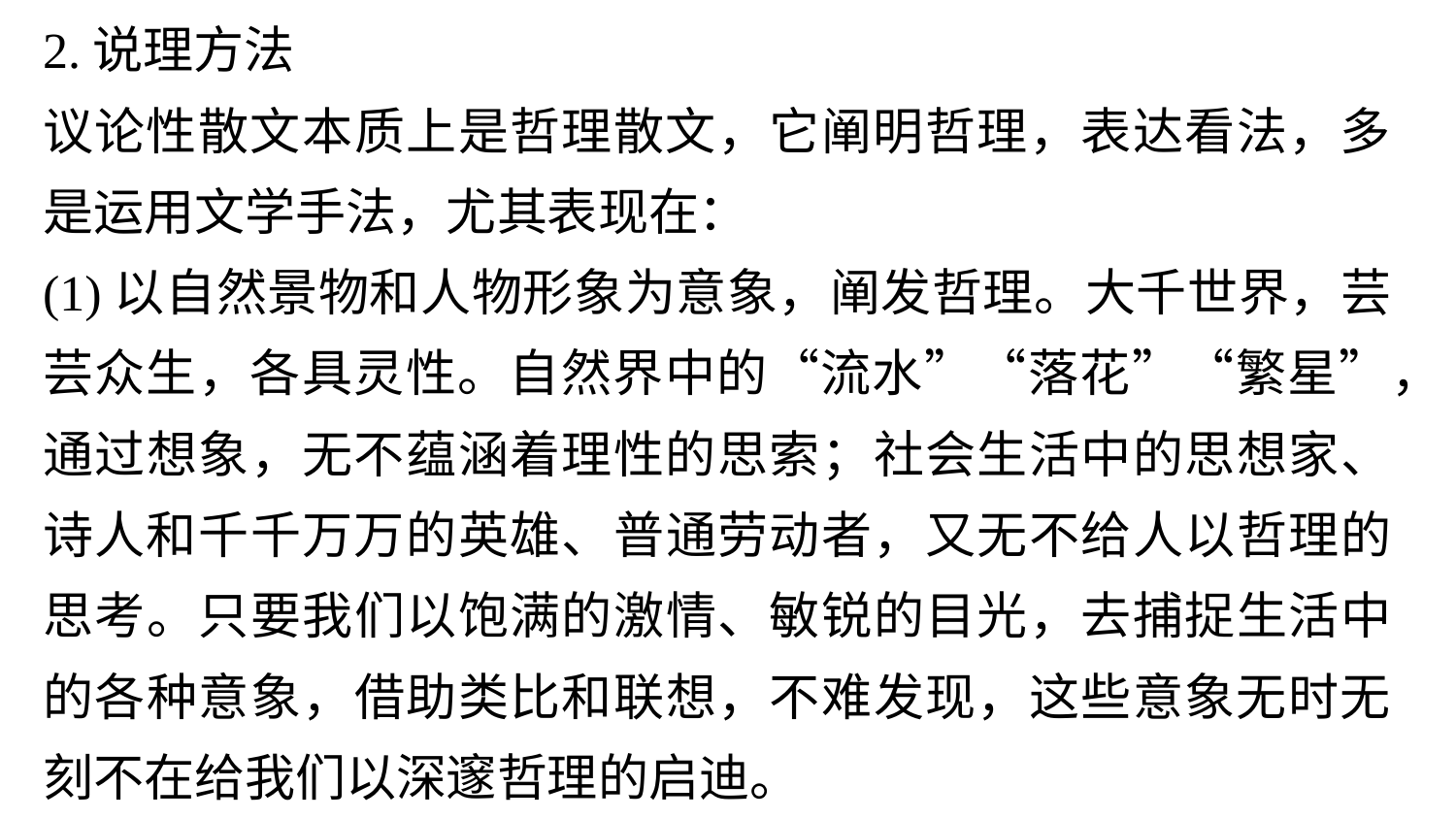

2.说理方法
议论性散文本质上是哲理散文，它阐明哲理，表达看法，多是运用文学手法，尤其表现在：
(1)以自然景物和人物形象为意象，阐发哲理。大千世界，芸芸众生，各具灵性。自然界中的“流水”“落花”“繁星”，通过想象，无不蕴涵着理性的思索；社会生活中的思想家、诗人和千千万万的英雄、普通劳动者，又无不给人以哲理的思考。只要我们以饱满的激情、敏锐的目光，去捕捉生活中的各种意象，借助类比和联想，不难发现，这些意象无时无刻不在给我们以深邃哲理的启迪。